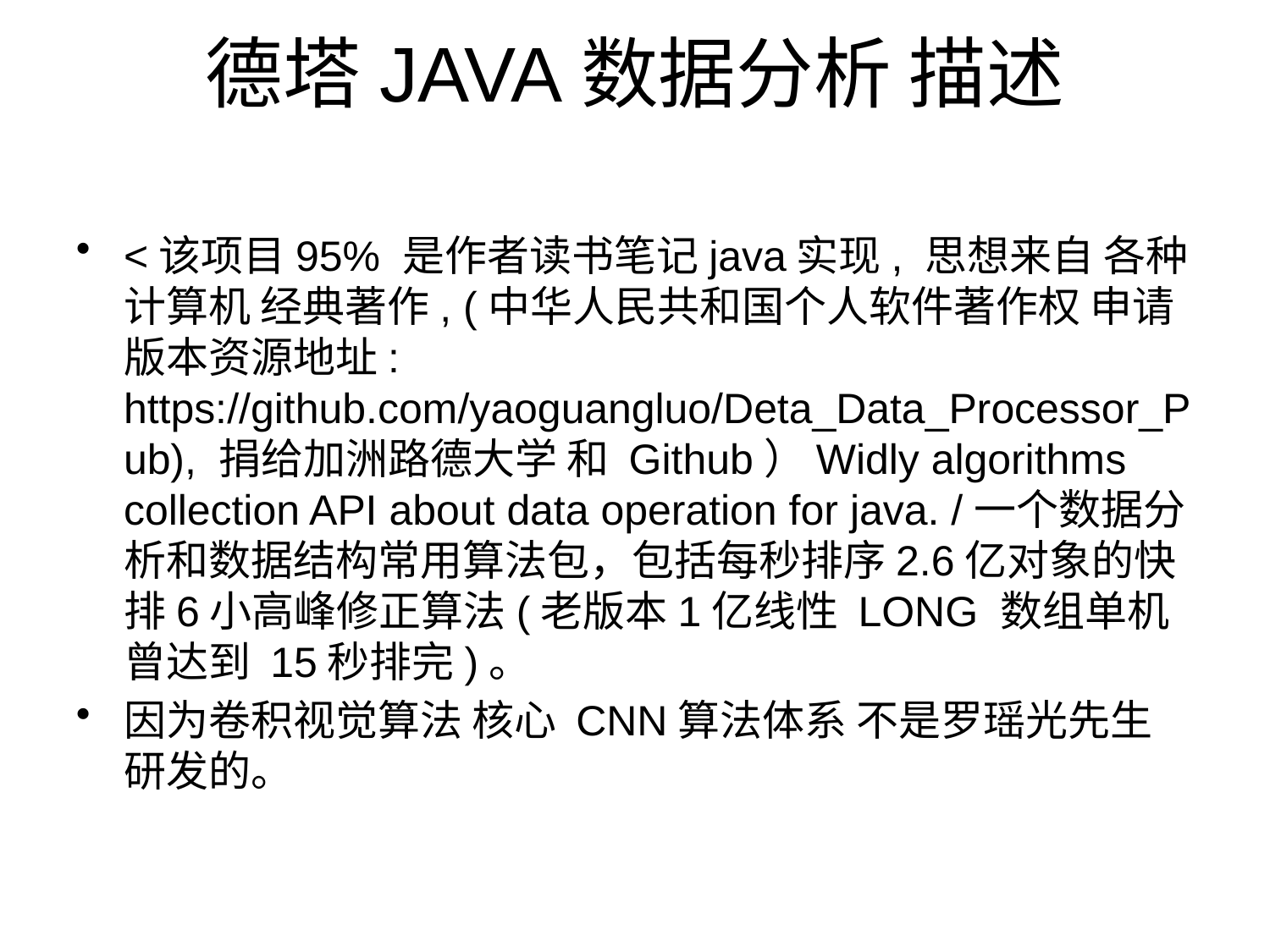

# 德塔JAVA数据分析 描述
<该项目95% 是作者读书笔记java实现, 思想来自 各种计算机 经典著作, (中华人民共和国个人软件著作权 申请版本资源地址: https://github.com/yaoguangluo/Deta_Data_Processor_Pub), 捐给加洲路德大学 和 Github）Widly algorithms collection API about data operation for java. /一个数据分析和数据结构常用算法包，包括每秒排序2.6亿对象的快排6小高峰修正算法(老版本1亿线性 LONG 数组单机曾达到 15秒排完)。
因为卷积视觉算法 核心 CNN算法体系 不是罗瑶光先生 研发的。